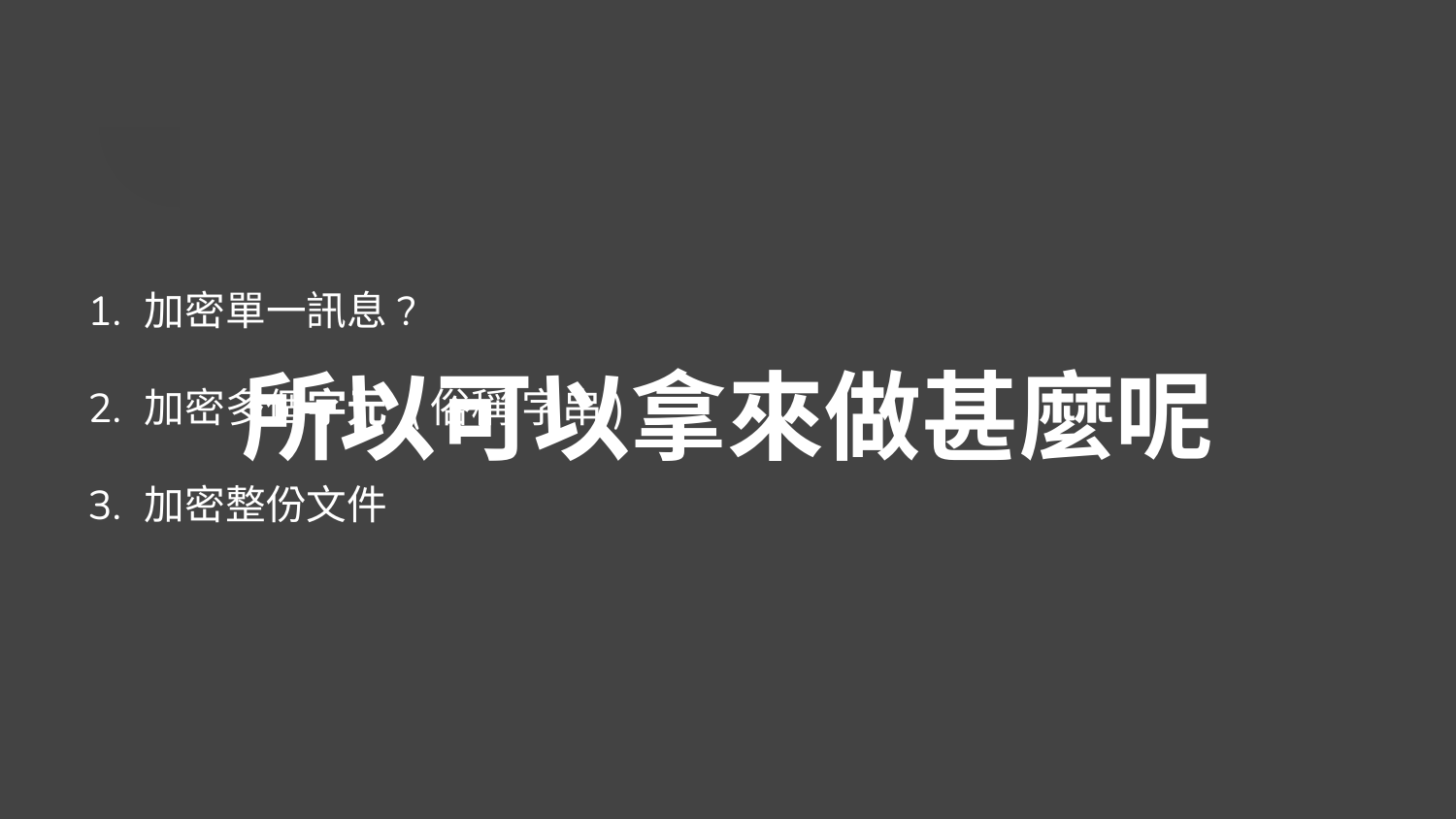

加密單一訊息?
加密多個字元 (俗稱 字串)
加密整份文件
# 所以可以拿來做甚麼呢